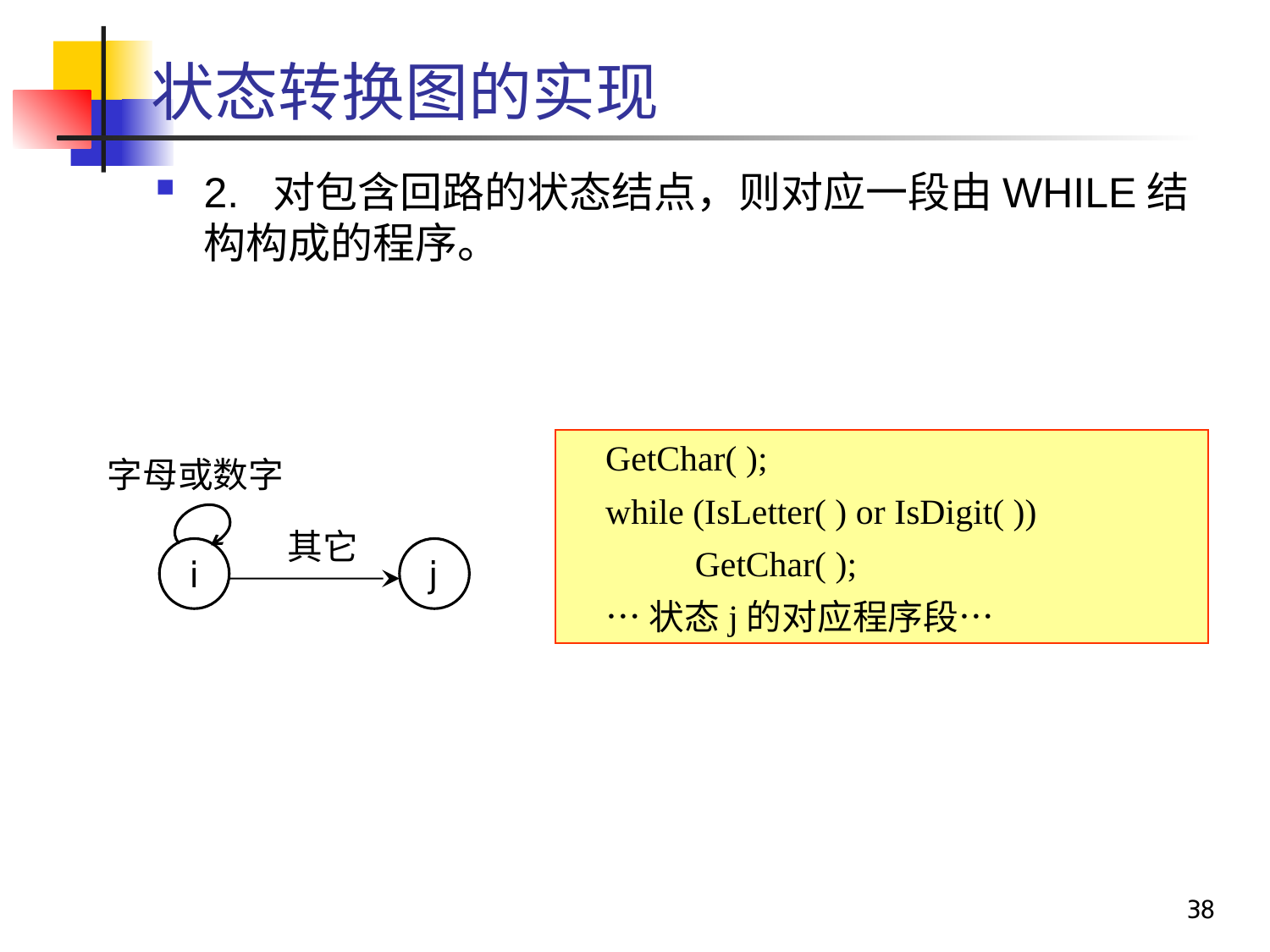

# 状态转换图的实现
2.  对包含回路的状态结点，则对应一段由WHILE结构构成的程序。

GetChar( );
while (IsLetter( ) or IsDigit( ))
	GetChar( );
…状态j的对应程序段…
字母或数字

其它
i
j

38